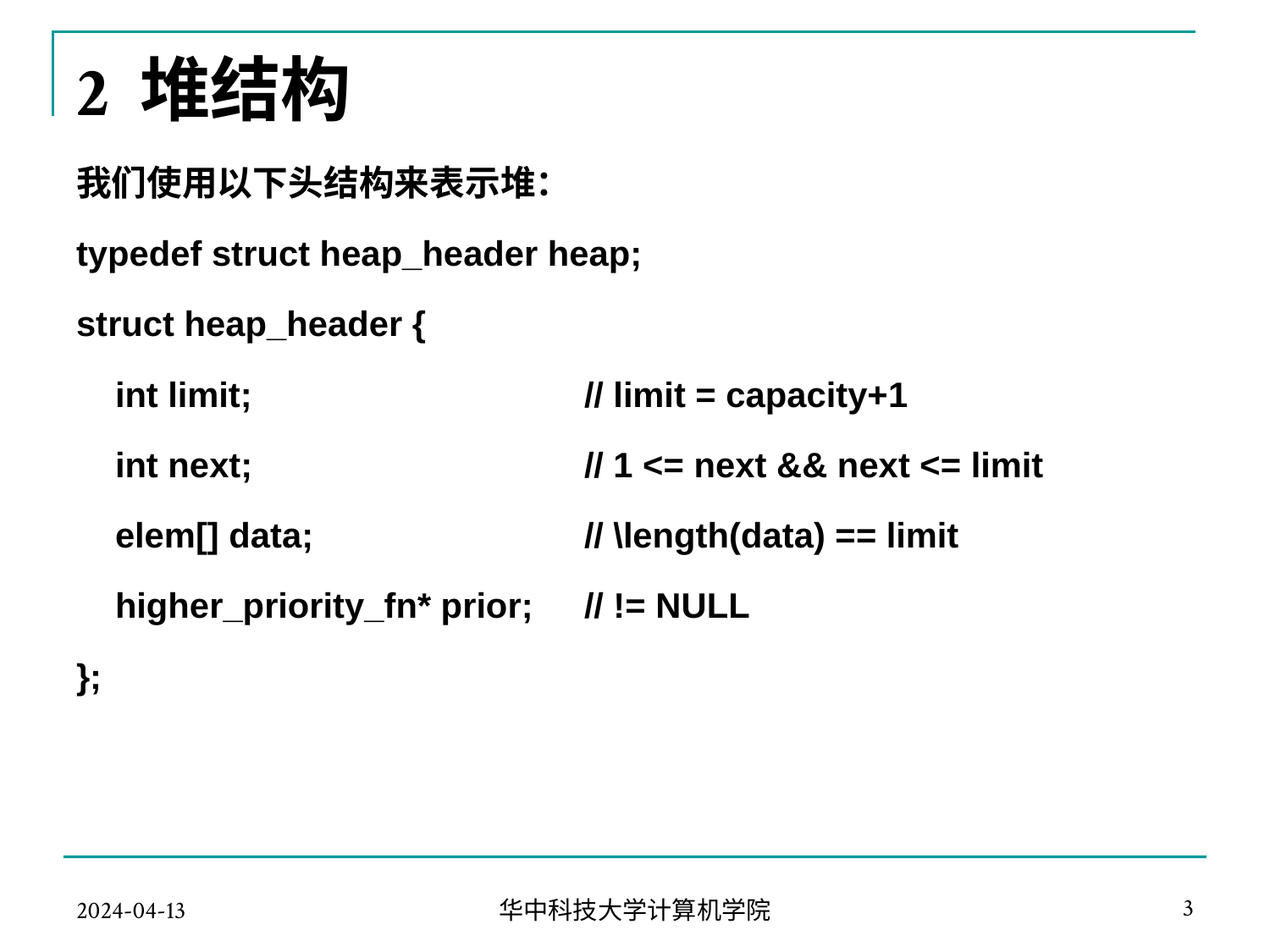

# 2 堆结构
我们使用以下头结构来表示堆：
typedef struct heap_header heap;
struct heap_header {
    int limit;                 		// limit = capacity+1
    int next;                 		// 1 <= next && next <= limit
    elem[] data;               	// \length(data) == limit
    higher_priority_fn* prior; 	// != NULL
};
2024-04-13
3
华中科技大学计算机学院